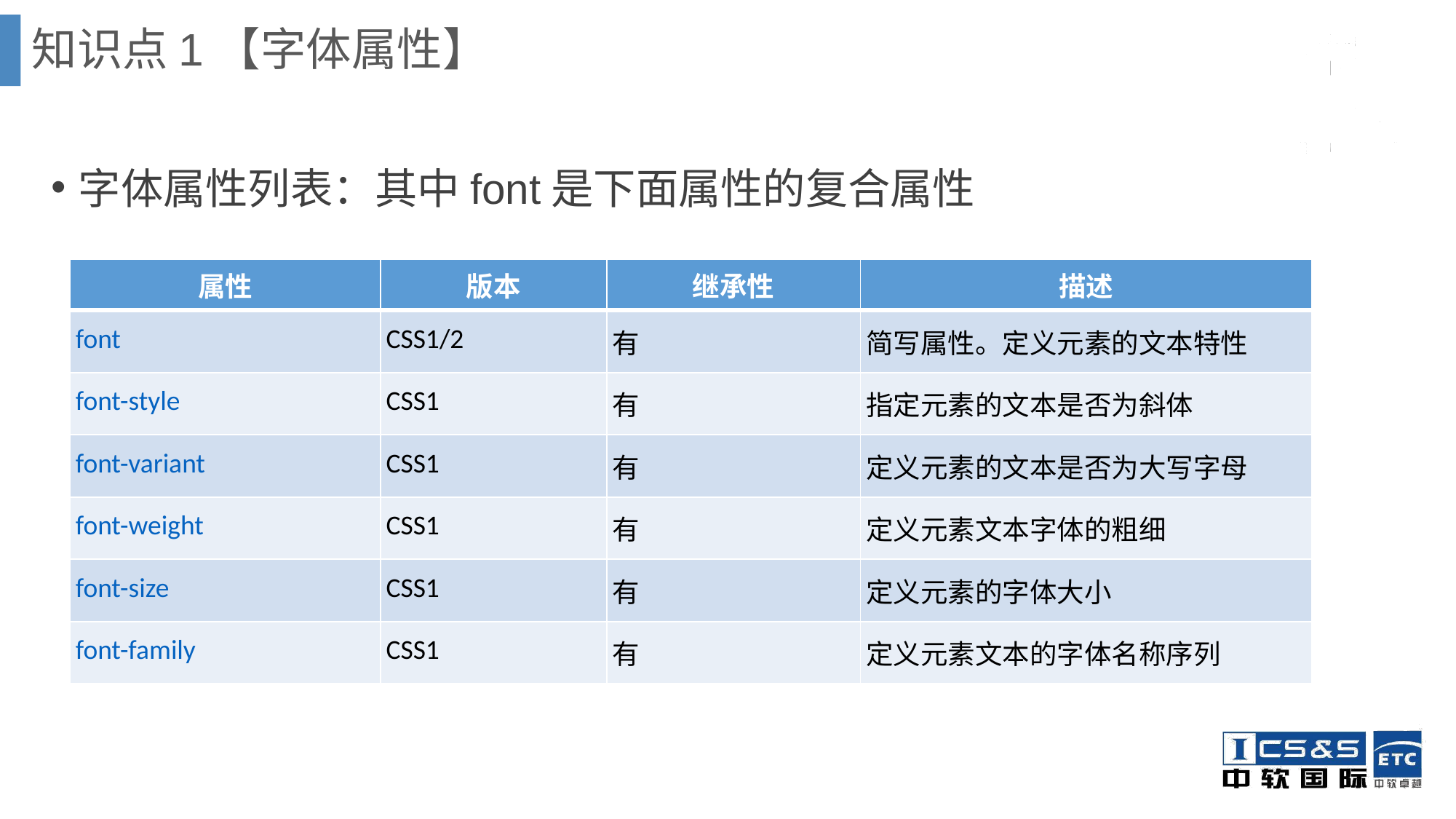

知识点1【字体属性】
字体属性列表：其中font是下面属性的复合属性
| 属性 | 版本 | 继承性 | 描述 |
| --- | --- | --- | --- |
| font | CSS1/2 | 有 | 简写属性。定义元素的文本特性 |
| font-style | CSS1 | 有 | 指定元素的文本是否为斜体 |
| font-variant | CSS1 | 有 | 定义元素的文本是否为大写字母 |
| font-weight | CSS1 | 有 | 定义元素文本字体的粗细 |
| font-size | CSS1 | 有 | 定义元素的字体大小 |
| font-family | CSS1 | 有 | 定义元素文本的字体名称序列 |